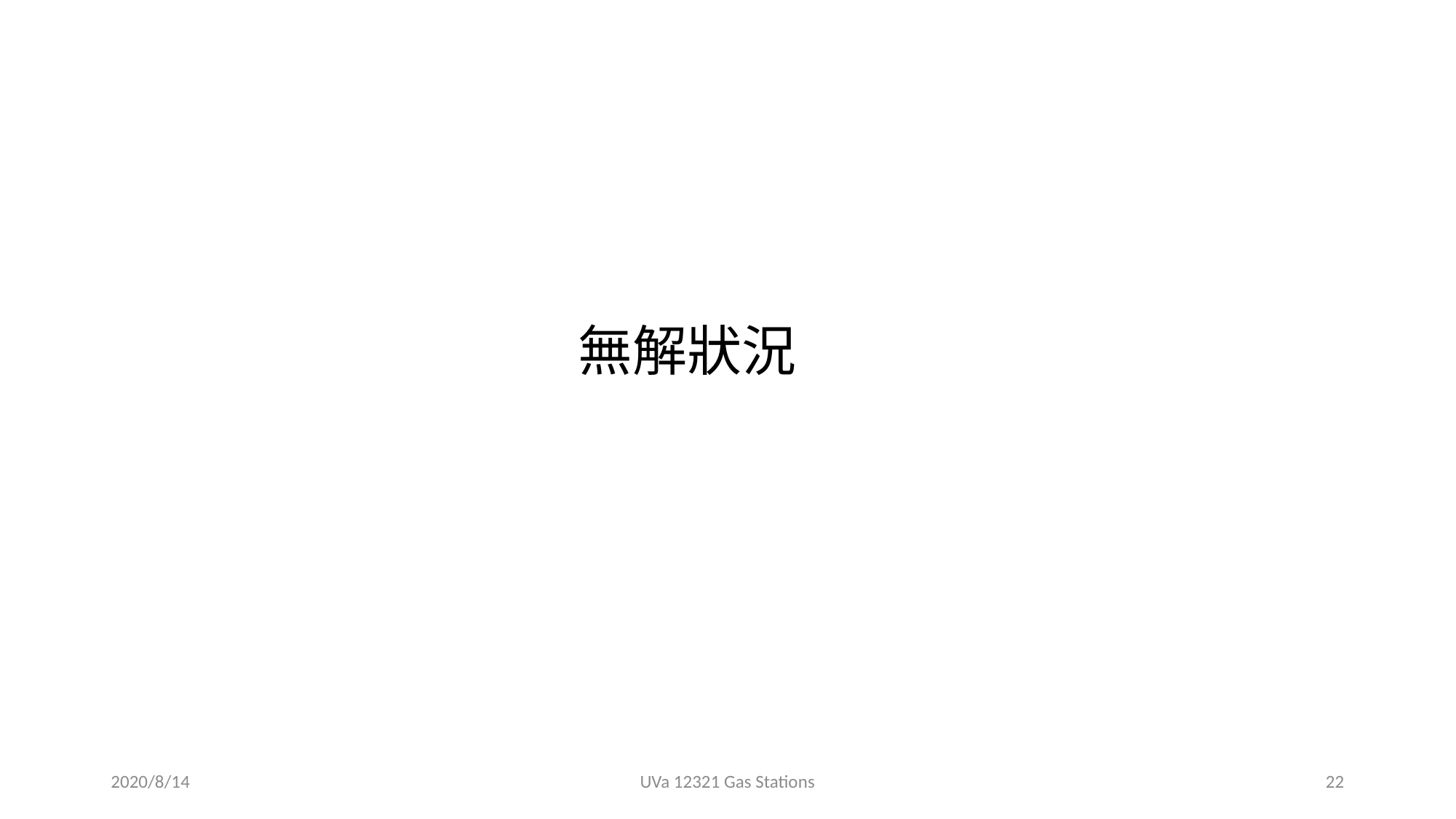

無解狀況
2020/8/14
UVa 12321 Gas Stations
22